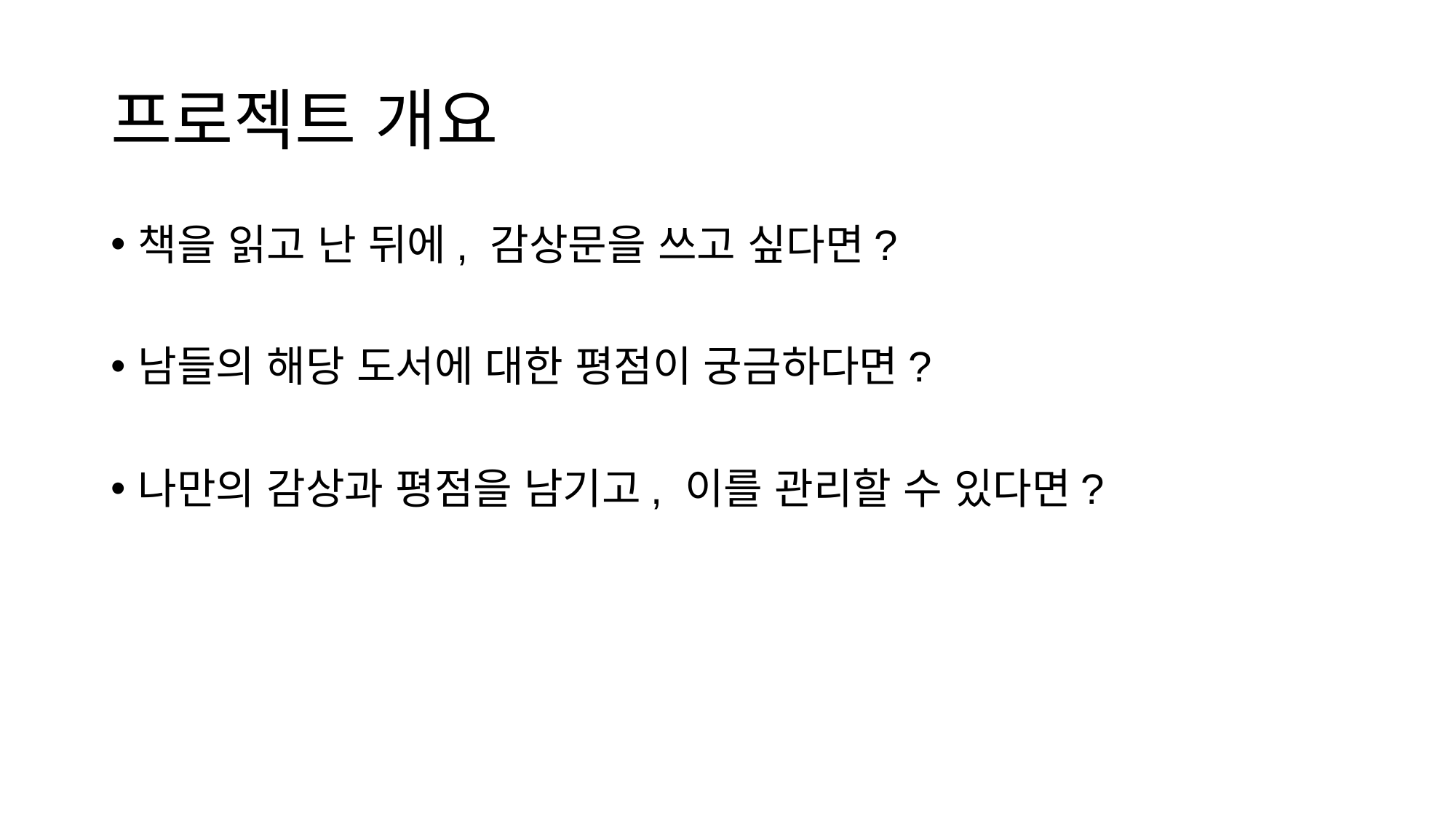

# 프로젝트 개요
책을 읽고 난 뒤에, 감상문을 쓰고 싶다면?

남들의 해당 도서에 대한 평점이 궁금하다면?

나만의 감상과 평점을 남기고, 이를 관리할 수 있다면?